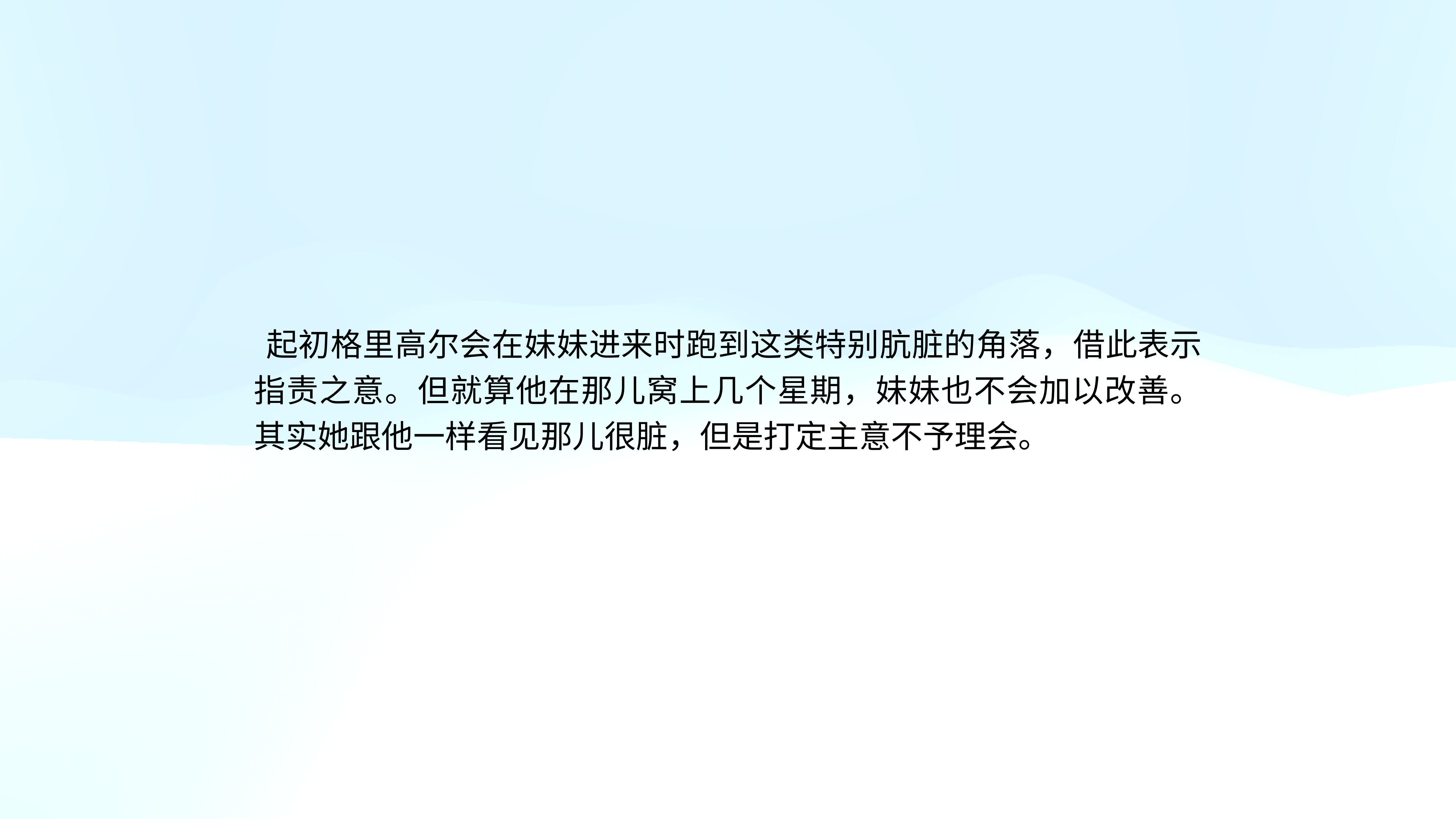

起初格里高尔会在妹妹进来时跑到这类特别肮脏的角落，借此表示指责之意。但就算他在那儿窝上几个星期，妹妹也不会加以改善。其实她跟他一样看见那儿很脏，但是打定主意不予理会。